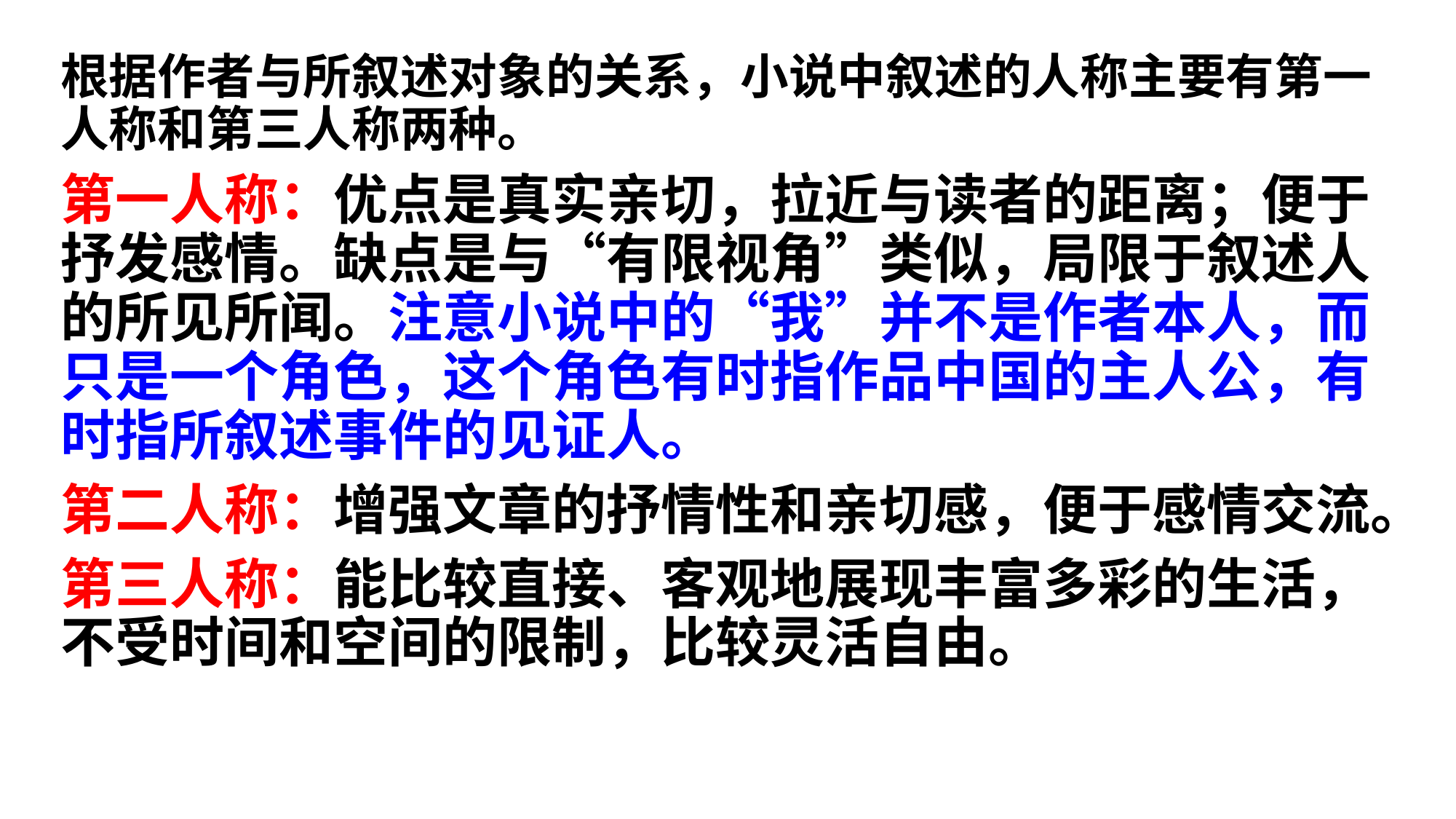

根据作者与所叙述对象的关系，小说中叙述的人称主要有第一人称和第三人称两种。
第一人称：优点是真实亲切，拉近与读者的距离；便于抒发感情。缺点是与“有限视角”类似，局限于叙述人的所见所闻。注意小说中的“我”并不是作者本人，而只是一个角色，这个角色有时指作品中国的主人公，有时指所叙述事件的见证人。
第二人称：增强文章的抒情性和亲切感，便于感情交流。
第三人称：能比较直接、客观地展现丰富多彩的生活，不受时间和空间的限制，比较灵活自由。